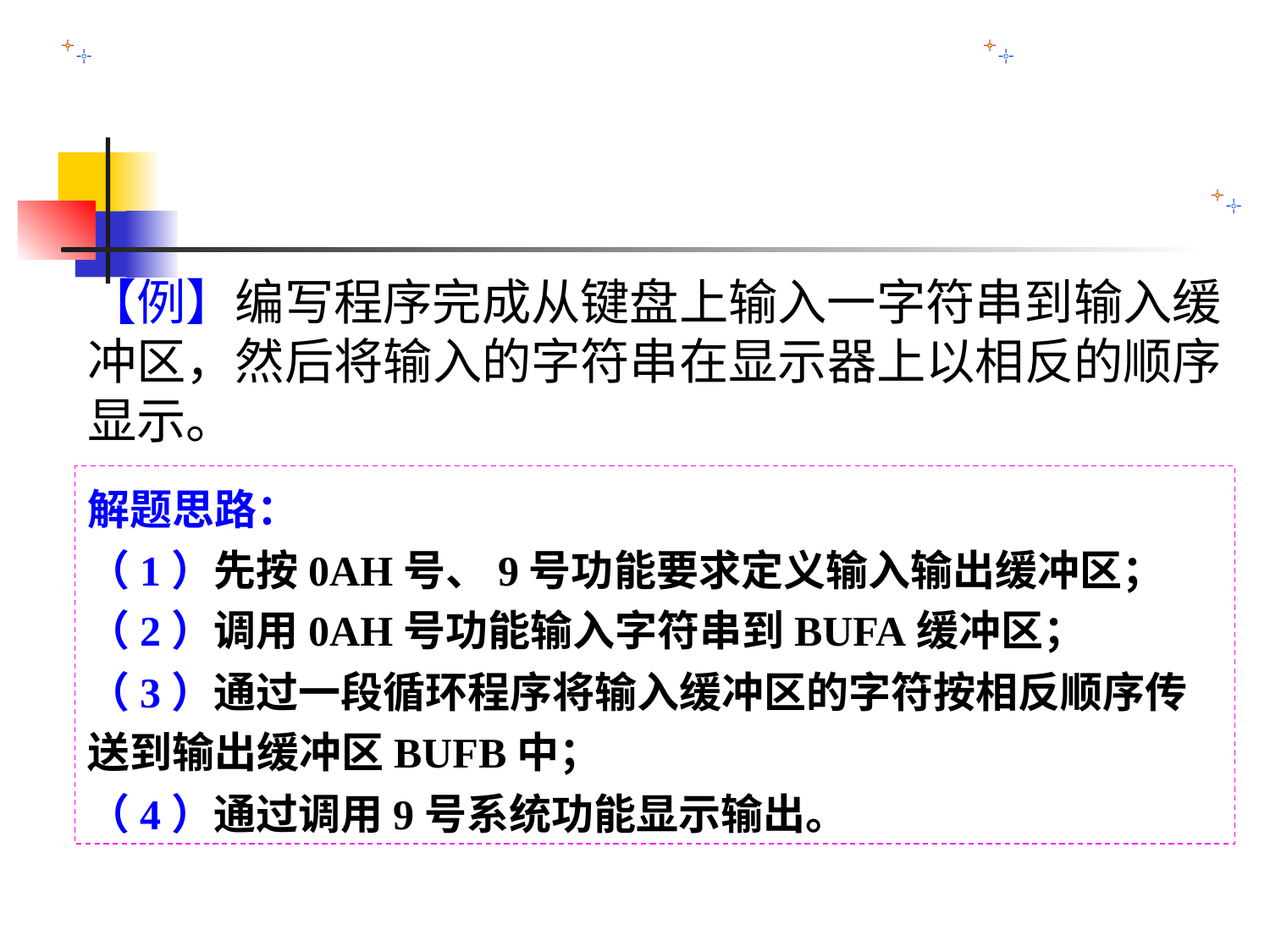

【例】编写程序完成从键盘上输入一字符串到输入缓冲区，然后将输入的字符串在显示器上以相反的顺序显示。
解题思路：
（1）先按0AH号、9号功能要求定义输入输出缓冲区；
（2）调用0AH号功能输入字符串到BUFA缓冲区；
（3）通过一段循环程序将输入缓冲区的字符按相反顺序传送到输出缓冲区BUFB中；
（4）通过调用9号系统功能显示输出。